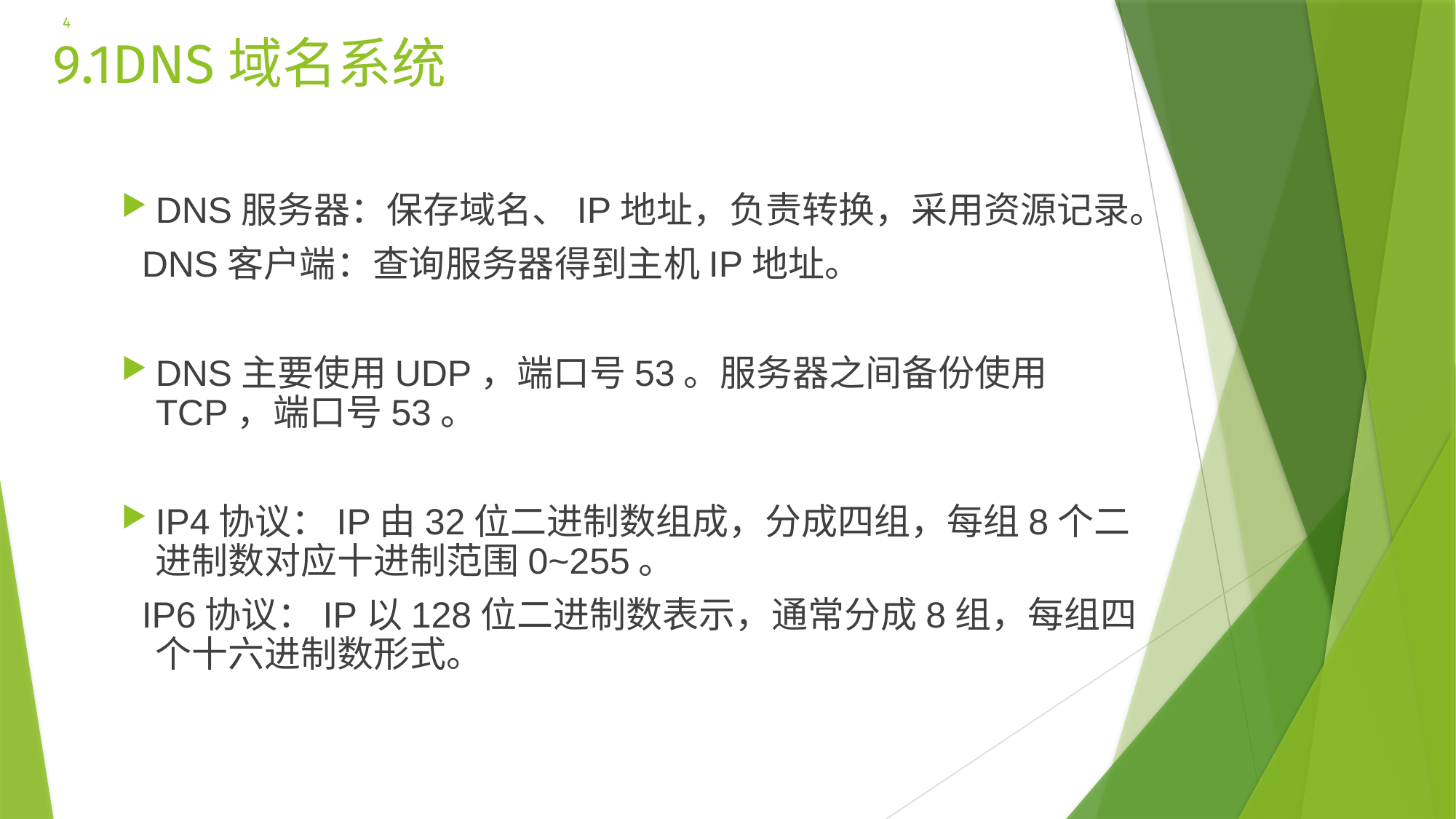

4
# 9.1DNS域名系统
DNS服务器：保存域名、IP地址，负责转换，采用资源记录。
  DNS客户端：查询服务器得到主机IP地址。

DNS主要使用UDP，端口号53。服务器之间备份使用TCP，端口号53。

IP4协议：IP由32位二进制数组成，分成四组，每组8个二进制数对应十进制范围0~255。
  IP6协议：IP以128位二进制数表示，通常分成8组，每组四个十六进制数形式。